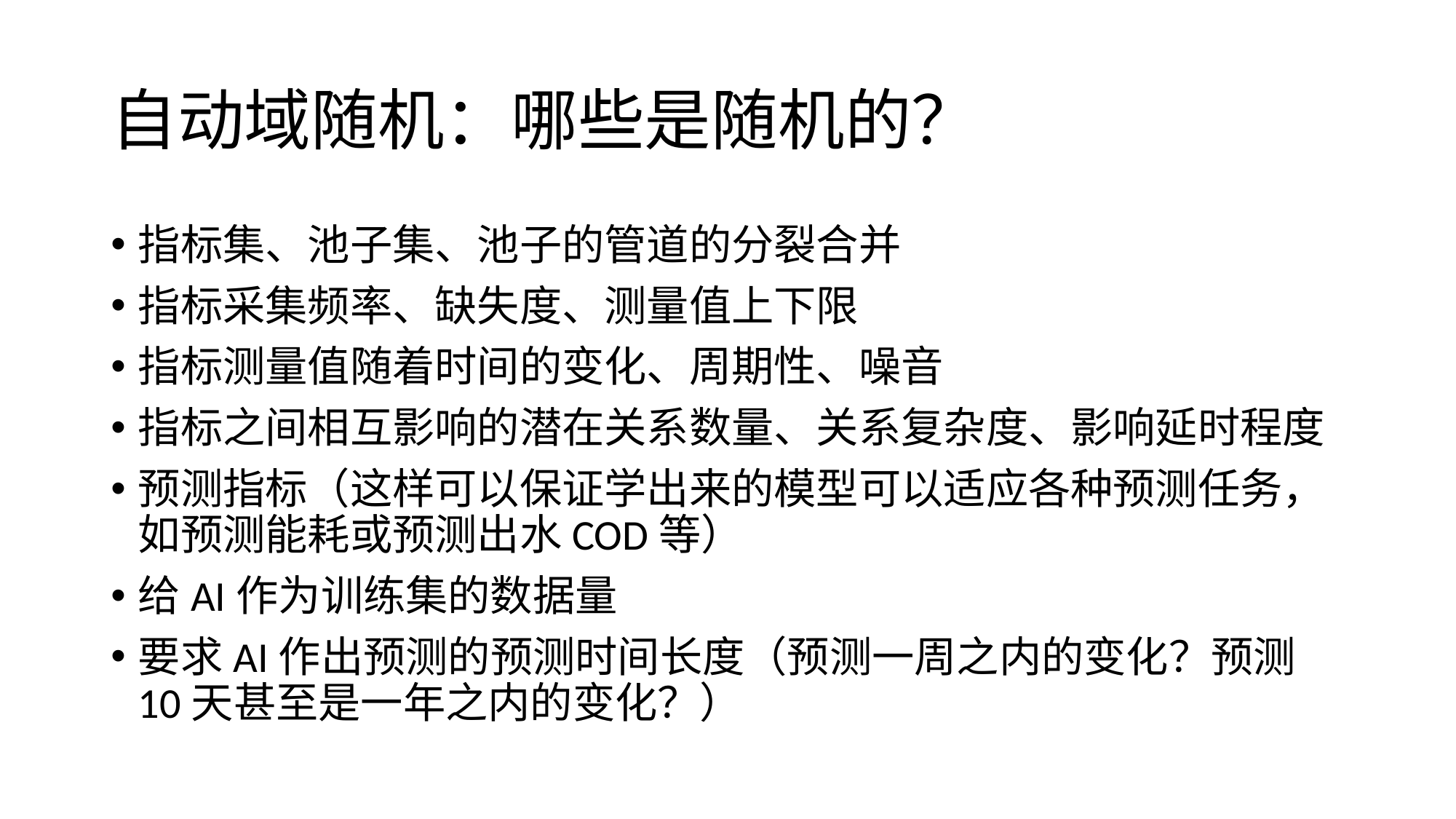

# 自动域随机：哪些是随机的？
指标集、池子集、池子的管道的分裂合并
指标采集频率、缺失度、测量值上下限
指标测量值随着时间的变化、周期性、噪音
指标之间相互影响的潜在关系数量、关系复杂度、影响延时程度
预测指标（这样可以保证学出来的模型可以适应各种预测任务，如预测能耗或预测出水COD等）
给AI作为训练集的数据量
要求AI作出预测的预测时间长度（预测一周之内的变化？预测10天甚至是一年之内的变化？）